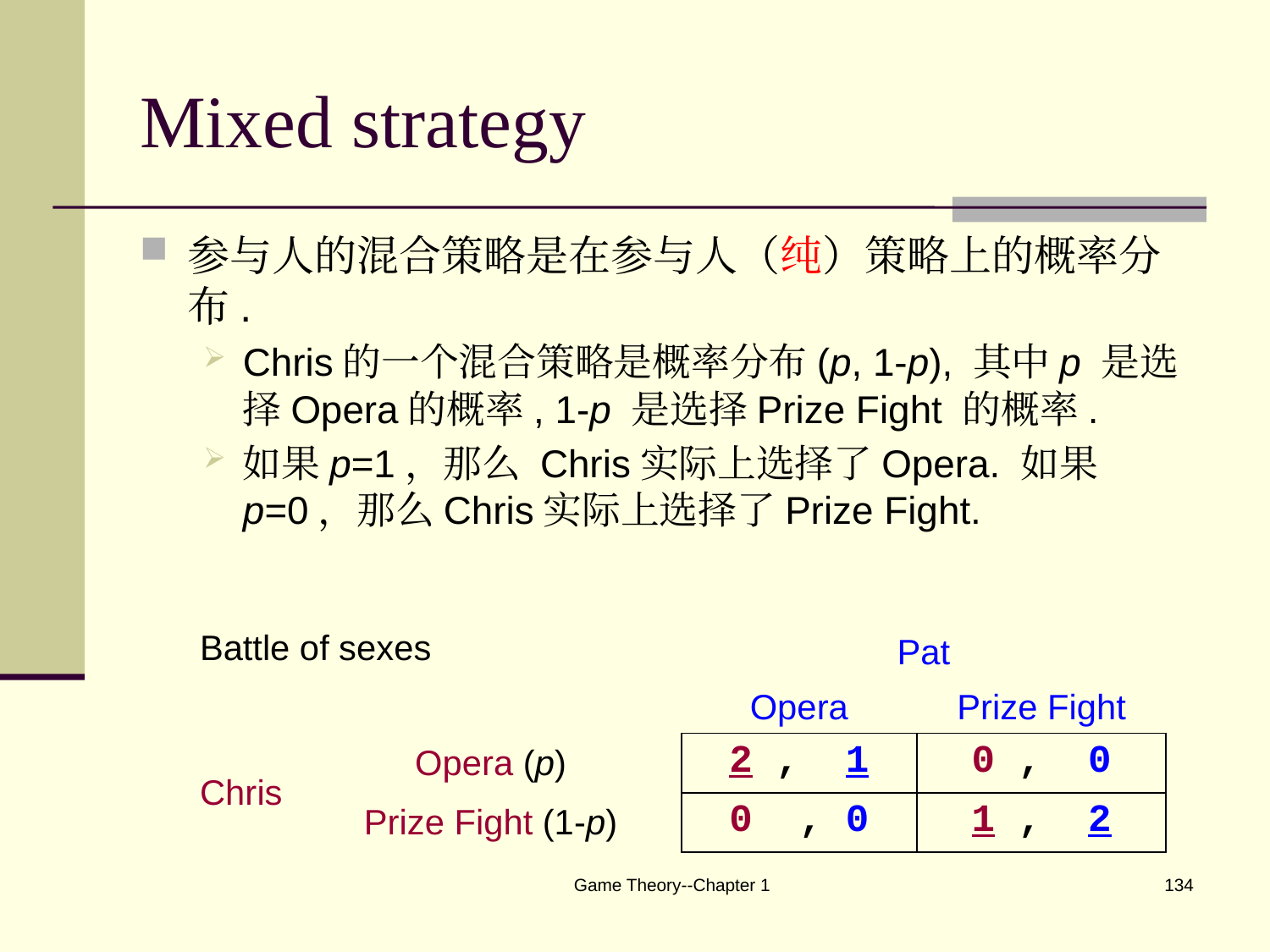

# Mixed strategy
参与人的混合策略是在参与人（纯）策略上的概率分布.
Chris的一个混合策略是概率分布(p, 1-p), 其中p 是选择Opera的概率, 1-p 是选择Prize Fight 的概率.
如果p=1，那么 Chris实际上选择了Opera. 如果p=0，那么Chris实际上选择了Prize Fight.
| Battle of sexes |  | Pat |  |
| --- | --- | --- | --- |
|  |  | Opera | Prize Fight |
| Chris | Opera (p) | 2 , 1 | 0 , 0 |
|  | Prize Fight (1-p) | 0 , 0 | 1 , 2 |
Game Theory--Chapter 1
134